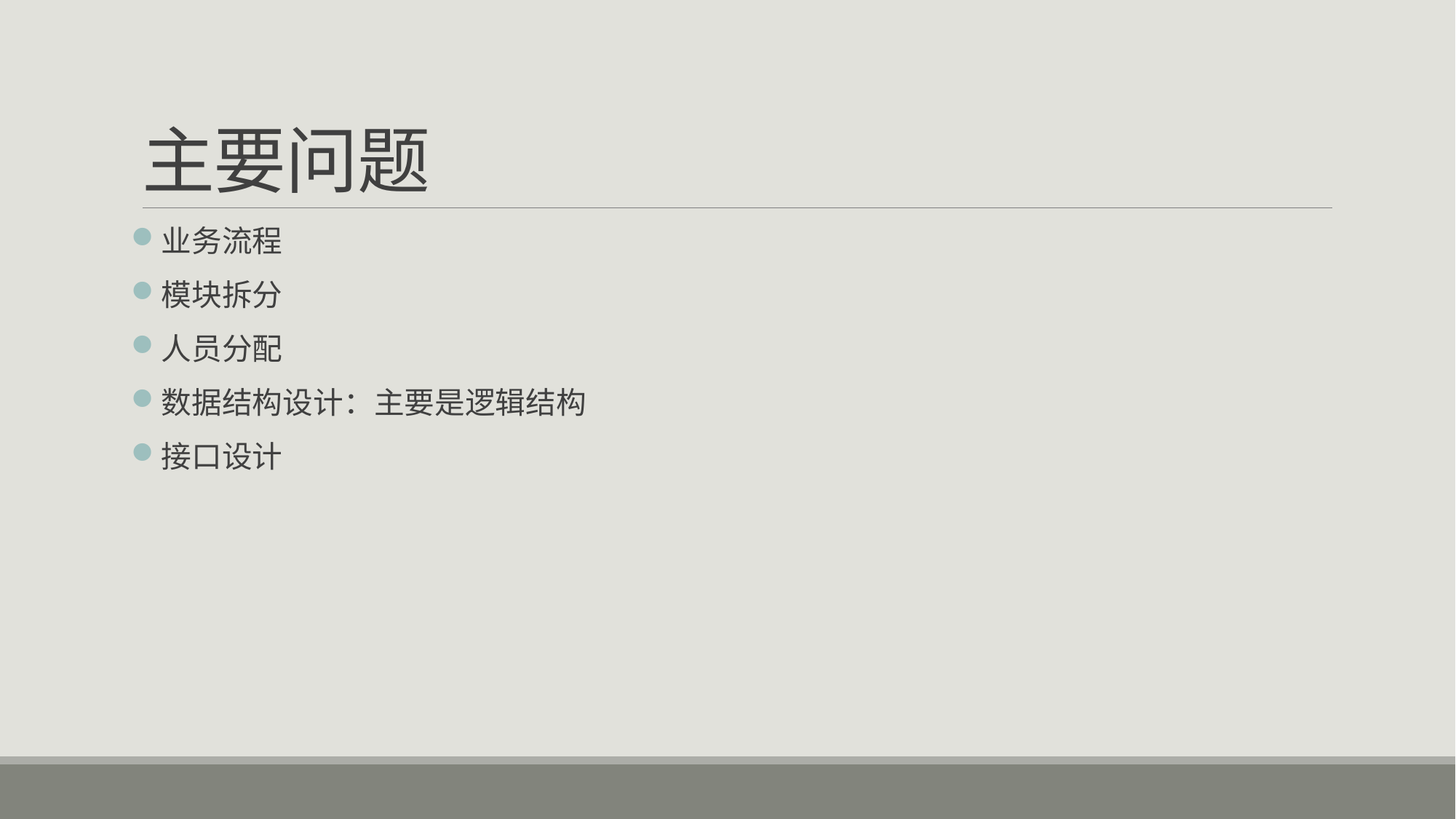

# 主要问题
业务流程
模块拆分
人员分配
数据结构设计：主要是逻辑结构
接口设计